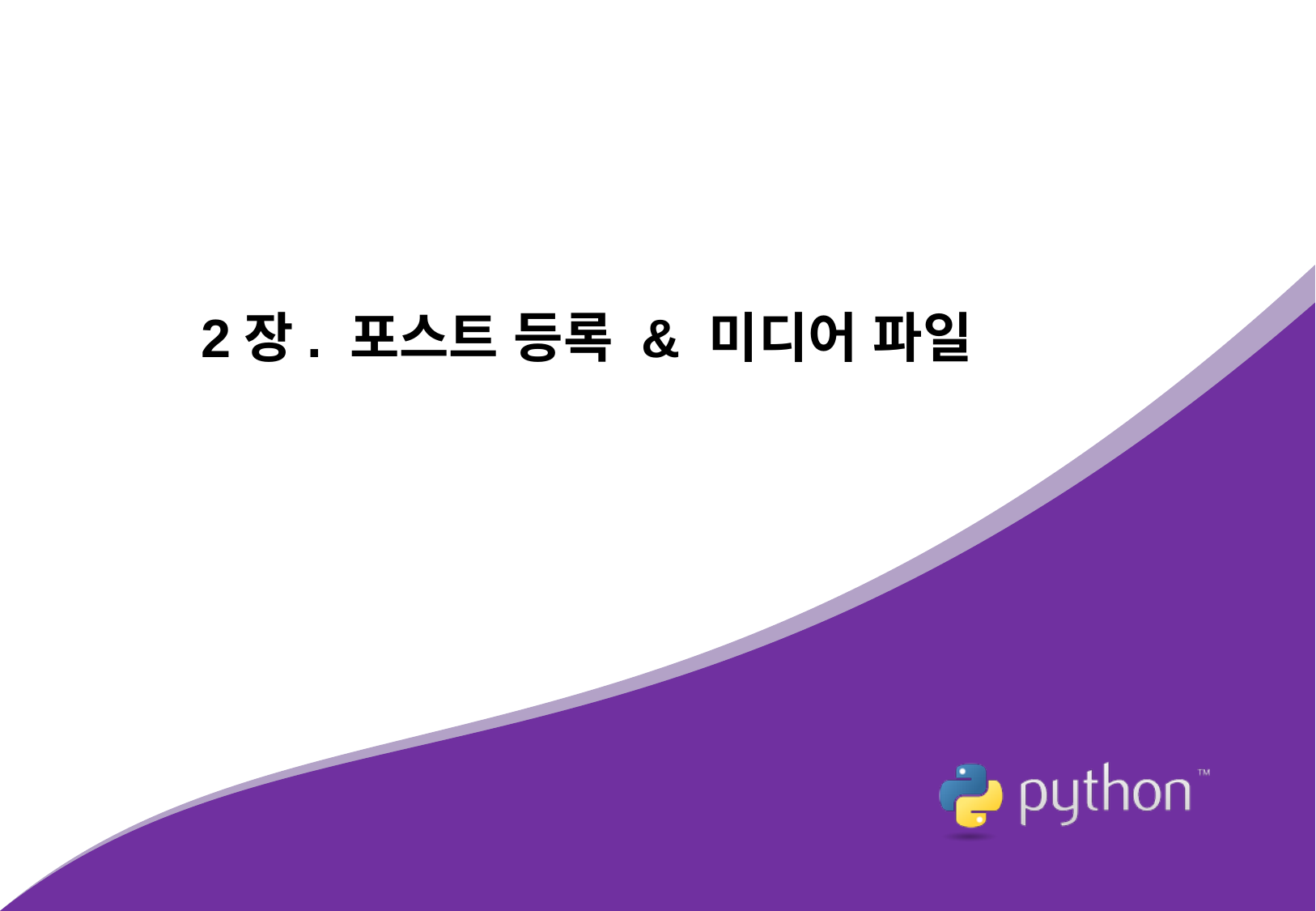

# 2장. 포스트 등록 & 미디어 파일